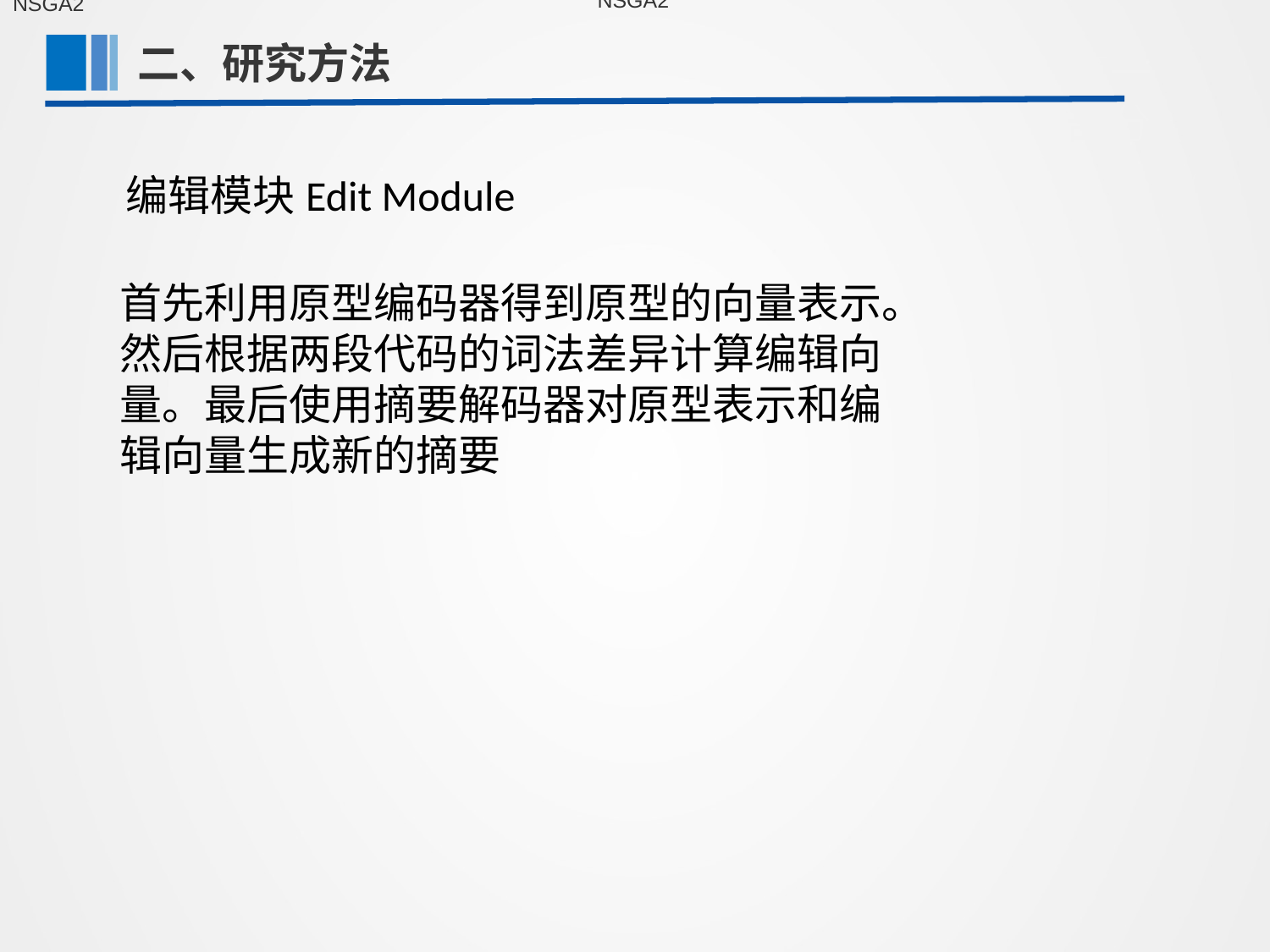

NSGA2
NSGA2
二、研究方法

第一部分
编辑模块Edit Module
首先利用原型编码器得到原型的向量表示。然后根据两段代码的词法差异计算编辑向量。最后使用摘要解码器对原型表示和编辑向量生成新的摘要